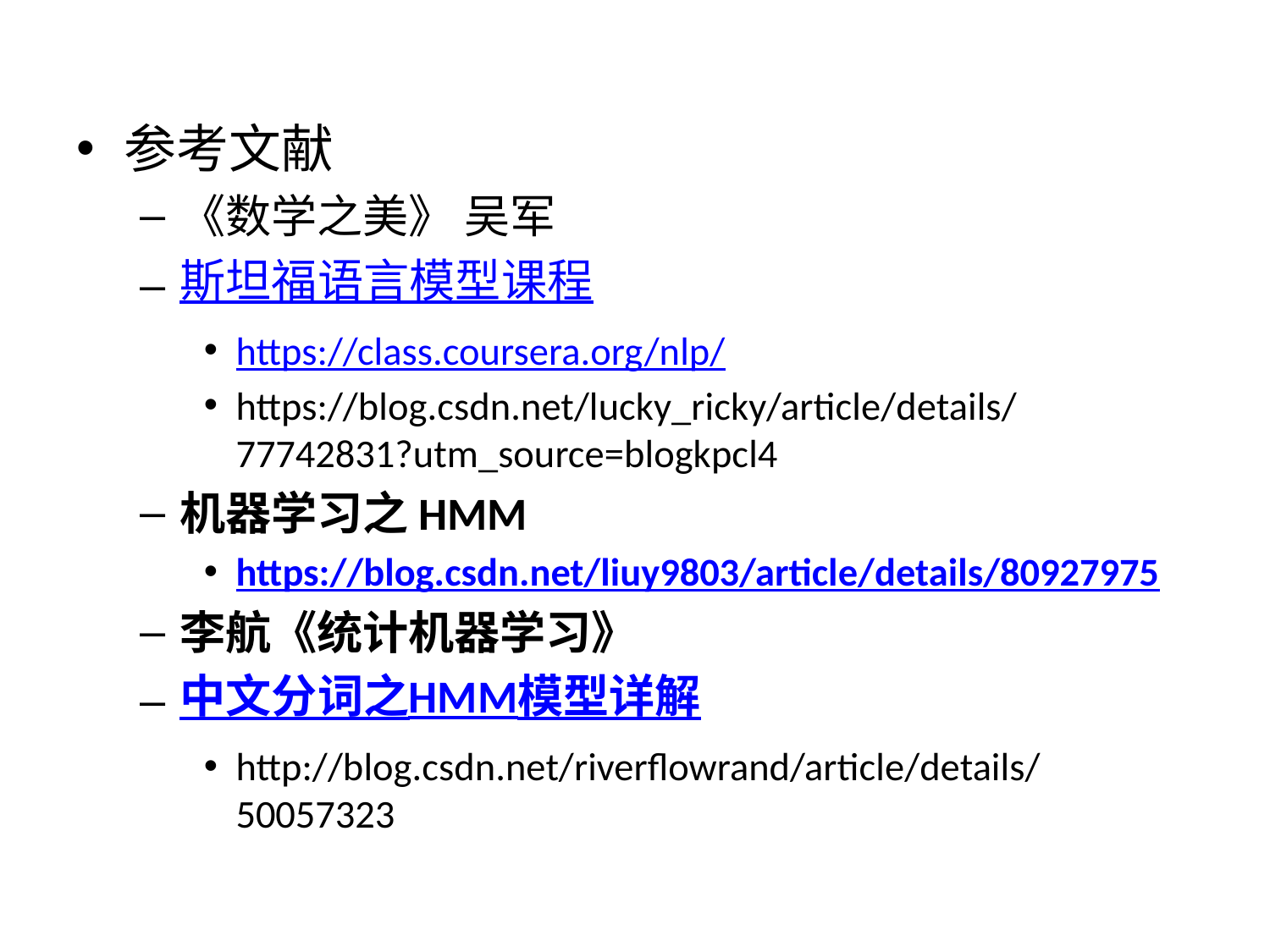

#
参考文献
《数学之美》 吴军
斯坦福语言模型课程
https://class.coursera.org/nlp/
https://blog.csdn.net/lucky_ricky/article/details/77742831?utm_source=blogkpcl4
机器学习之HMM
https://blog.csdn.net/liuy9803/article/details/80927975
李航《统计机器学习》
中文分词之HMM模型详解
http://blog.csdn.net/riverflowrand/article/details/50057323